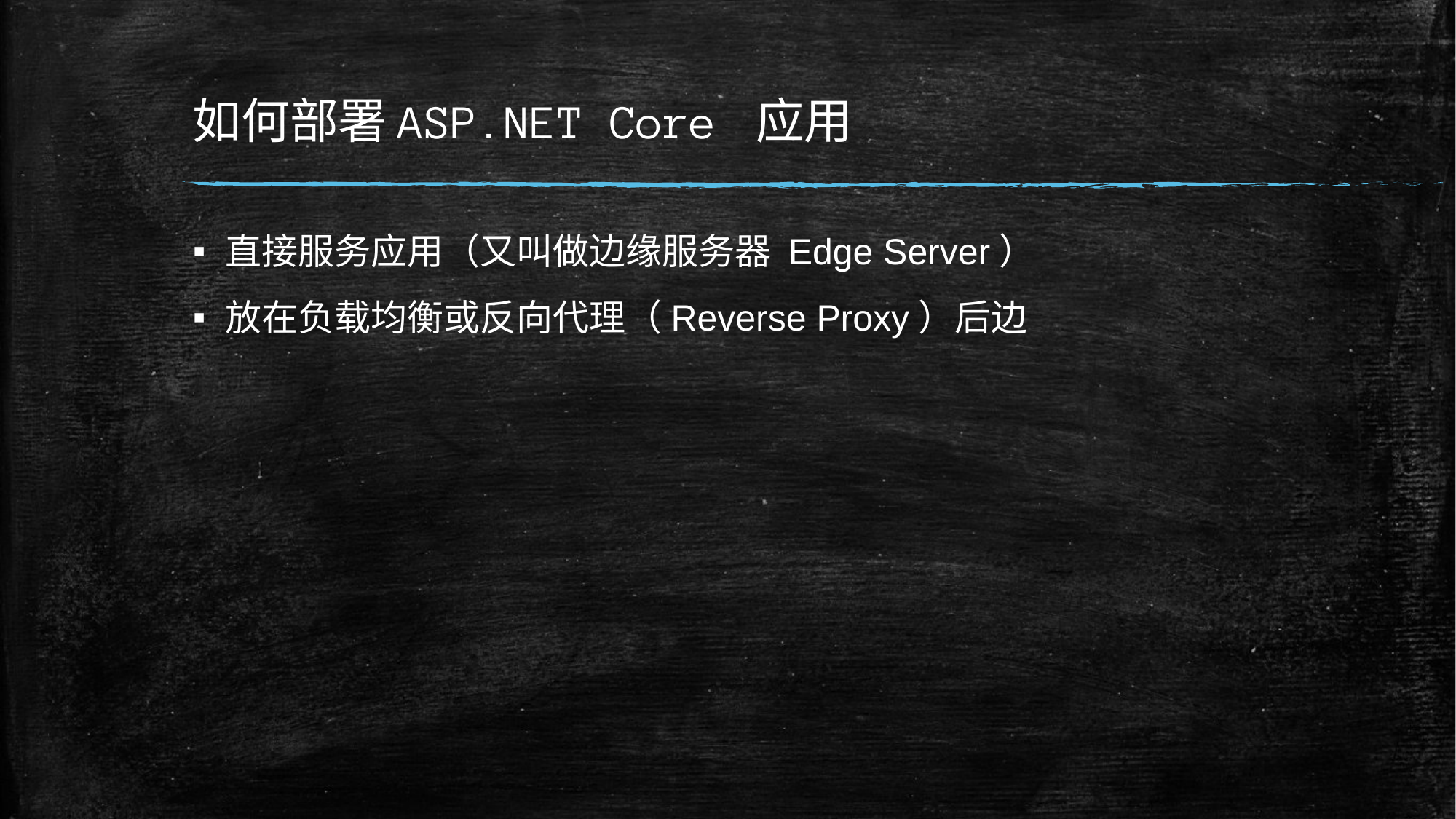

# 如何部署ASP.NET Core 应用
直接服务应用（又叫做边缘服务器 Edge Server）
放在负载均衡或反向代理（Reverse Proxy）后边